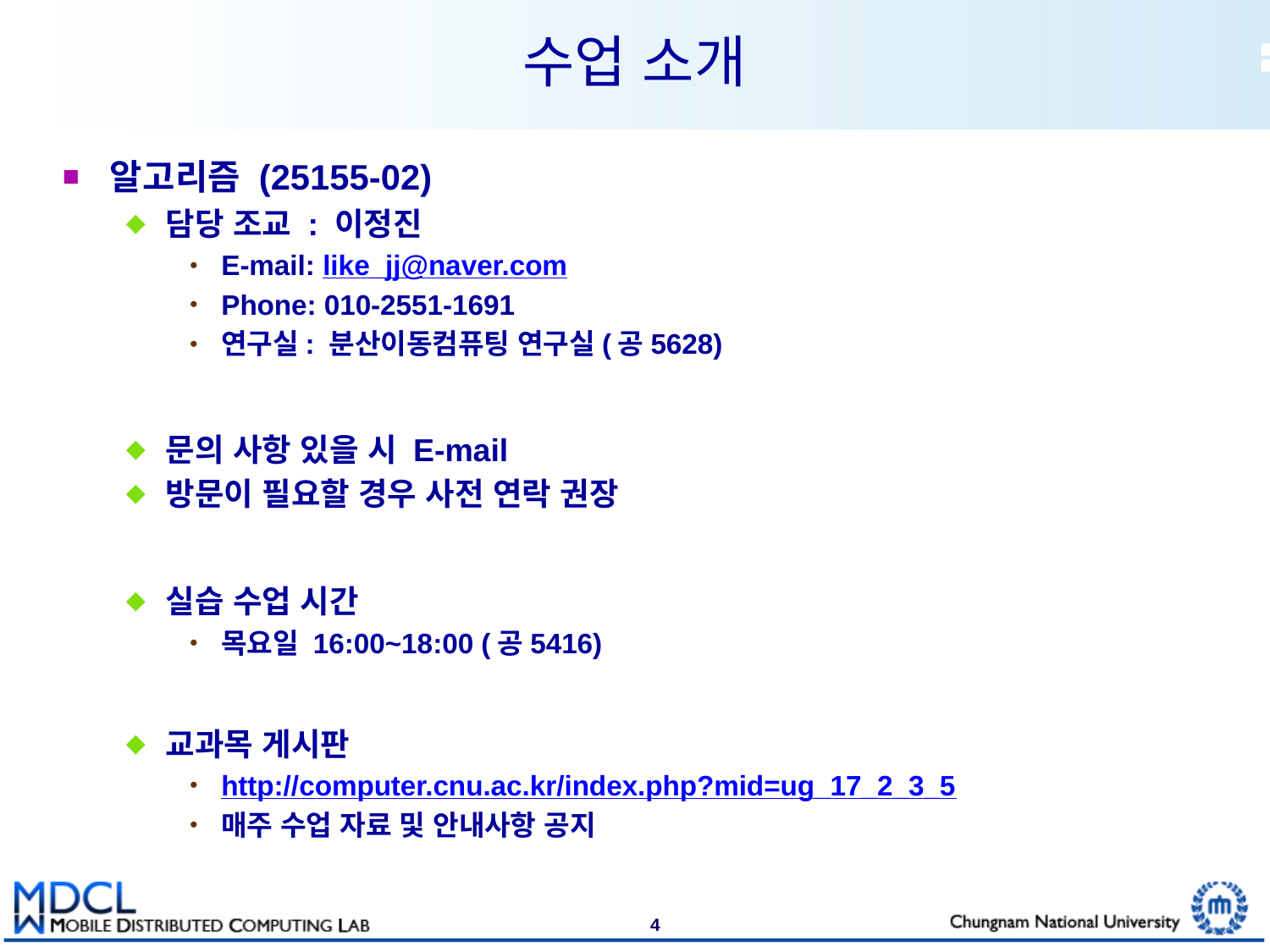

# 수업 소개
알고리즘 (25155-02)
담당 조교 : 이정진
E-mail: like_jj@naver.com
Phone: 010-2551-1691
연구실: 분산이동컴퓨팅 연구실(공5628)

문의 사항 있을 시 E-mail
방문이 필요할 경우 사전 연락 권장

실습 수업 시간
목요일 16:00~18:00 (공5416)

교과목 게시판
http://computer.cnu.ac.kr/index.php?mid=ug_17_2_3_5
매주 수업 자료 및 안내사항 공지